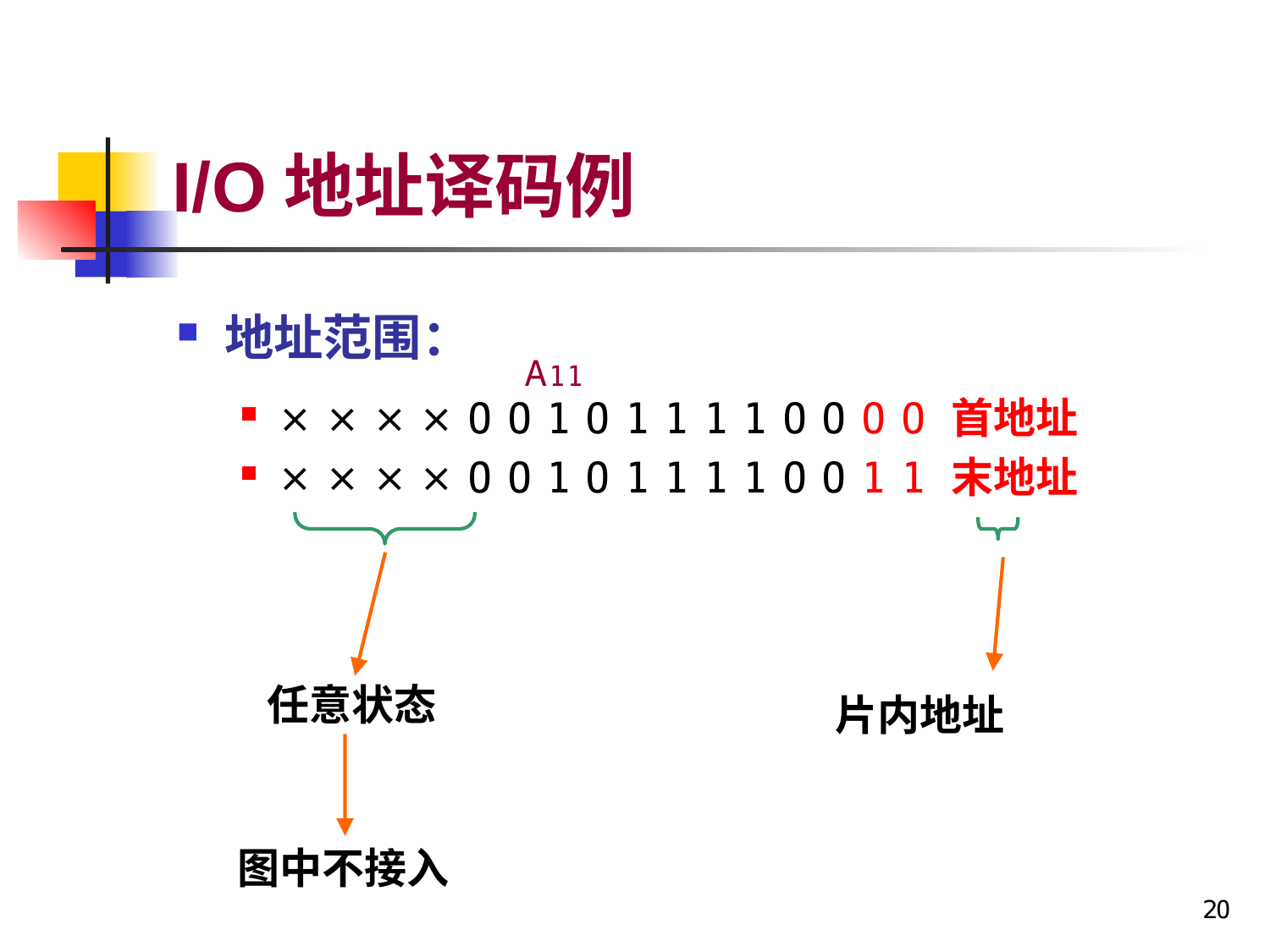

# I/O地址译码例
地址范围：
× × × × 0 0 1 0 1 1 1 1 0 0 0 0 首地址
× × × × 0 0 1 0 1 1 1 1 0 0 1 1 末地址
A11

任意状态
片内地址

图中不接入
20